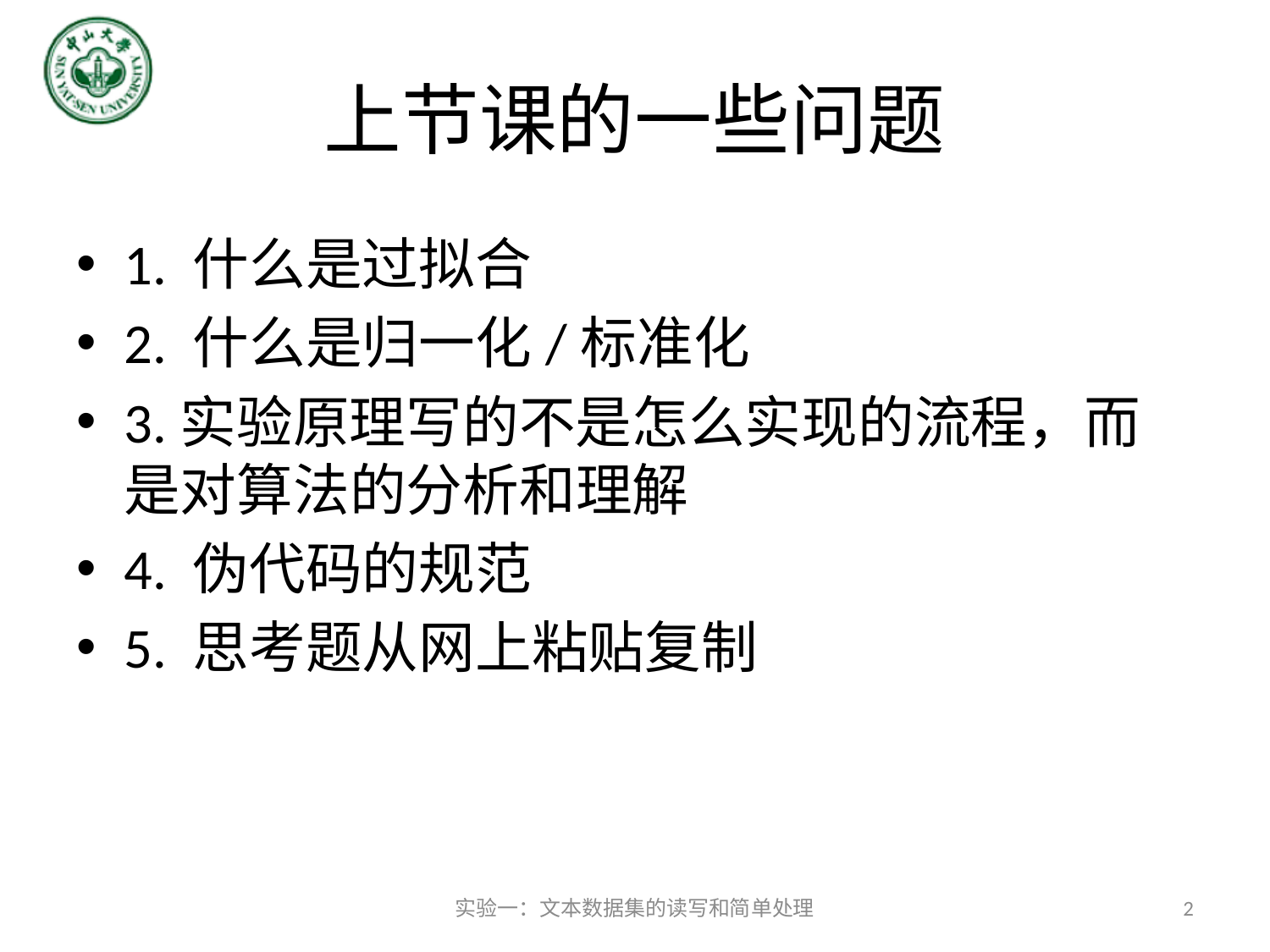

# 上节课的一些问题
1. 什么是过拟合
2. 什么是归一化/标准化
3.实验原理写的不是怎么实现的流程，而是对算法的分析和理解
4. 伪代码的规范
5. 思考题从网上粘贴复制
实验一：文本数据集的读写和简单处理
2